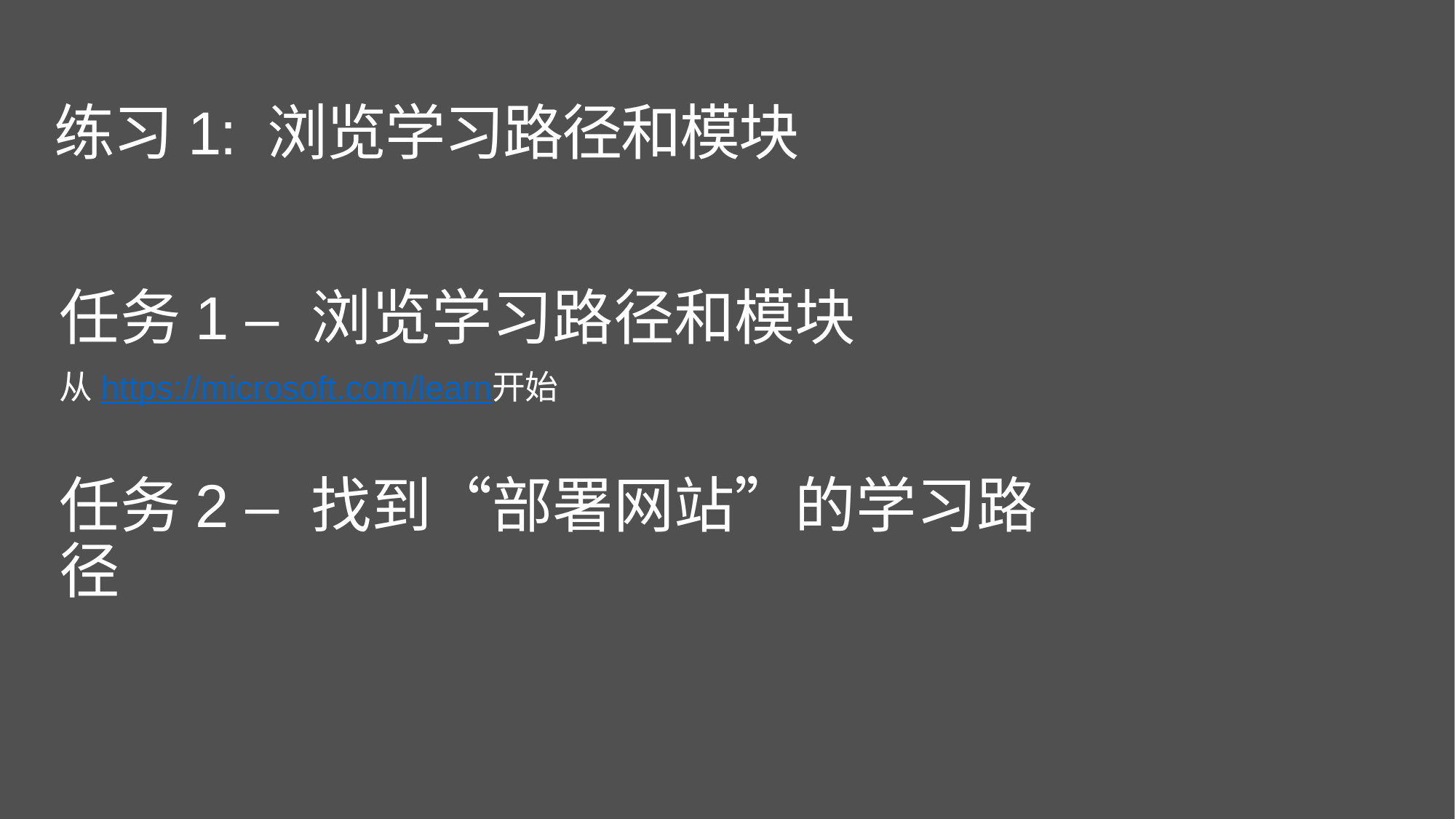

练习1: 浏览学习路径和模块
任务1 – 浏览学习路径和模块
从https://microsoft.com/learn开始

任务2 – 找到“部署网站”的学习路径